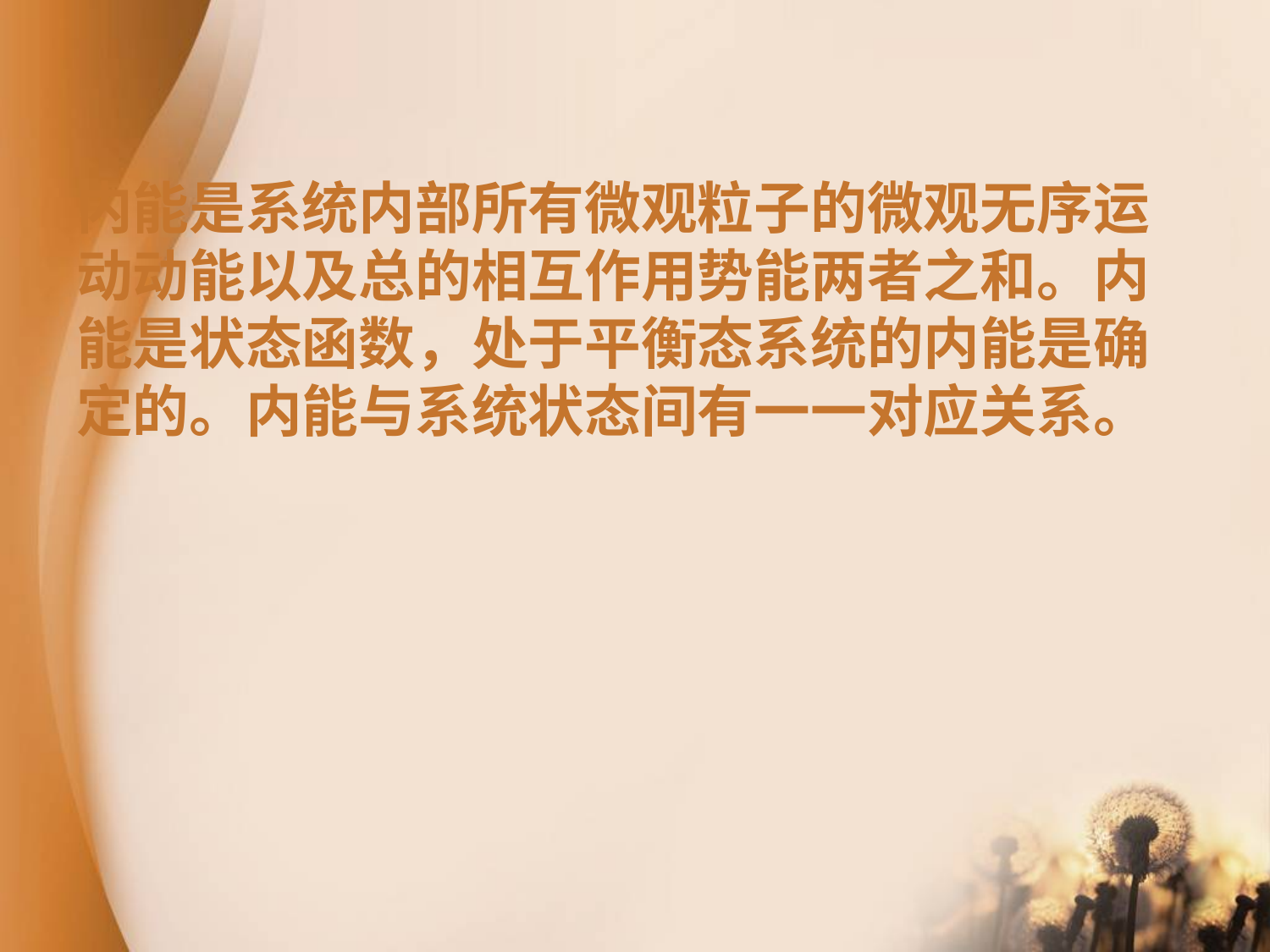

# 内能是系统内部所有微观粒子的微观无序运动动能以及总的相互作用势能两者之和。内能是状态函数，处于平衡态系统的内能是确定的。内能与系统状态间有一一对应关系。